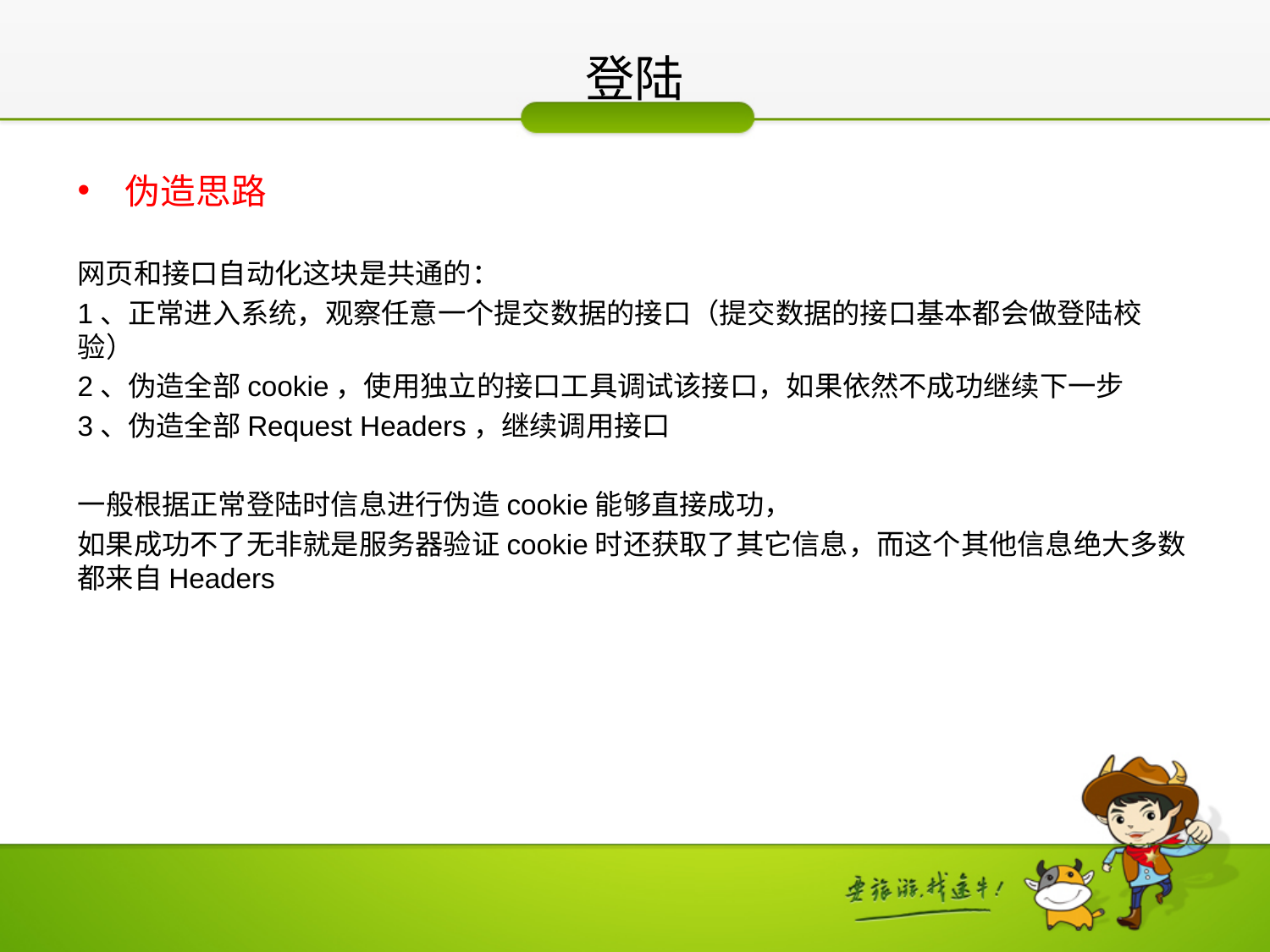

# 登陆
伪造思路

网页和接口自动化这块是共通的：
1、正常进入系统，观察任意一个提交数据的接口（提交数据的接口基本都会做登陆校验）
2、伪造全部cookie，使用独立的接口工具调试该接口，如果依然不成功继续下一步
3、伪造全部Request Headers，继续调用接口

一般根据正常登陆时信息进行伪造cookie能够直接成功，
如果成功不了无非就是服务器验证cookie时还获取了其它信息，而这个其他信息绝大多数都来自Headers